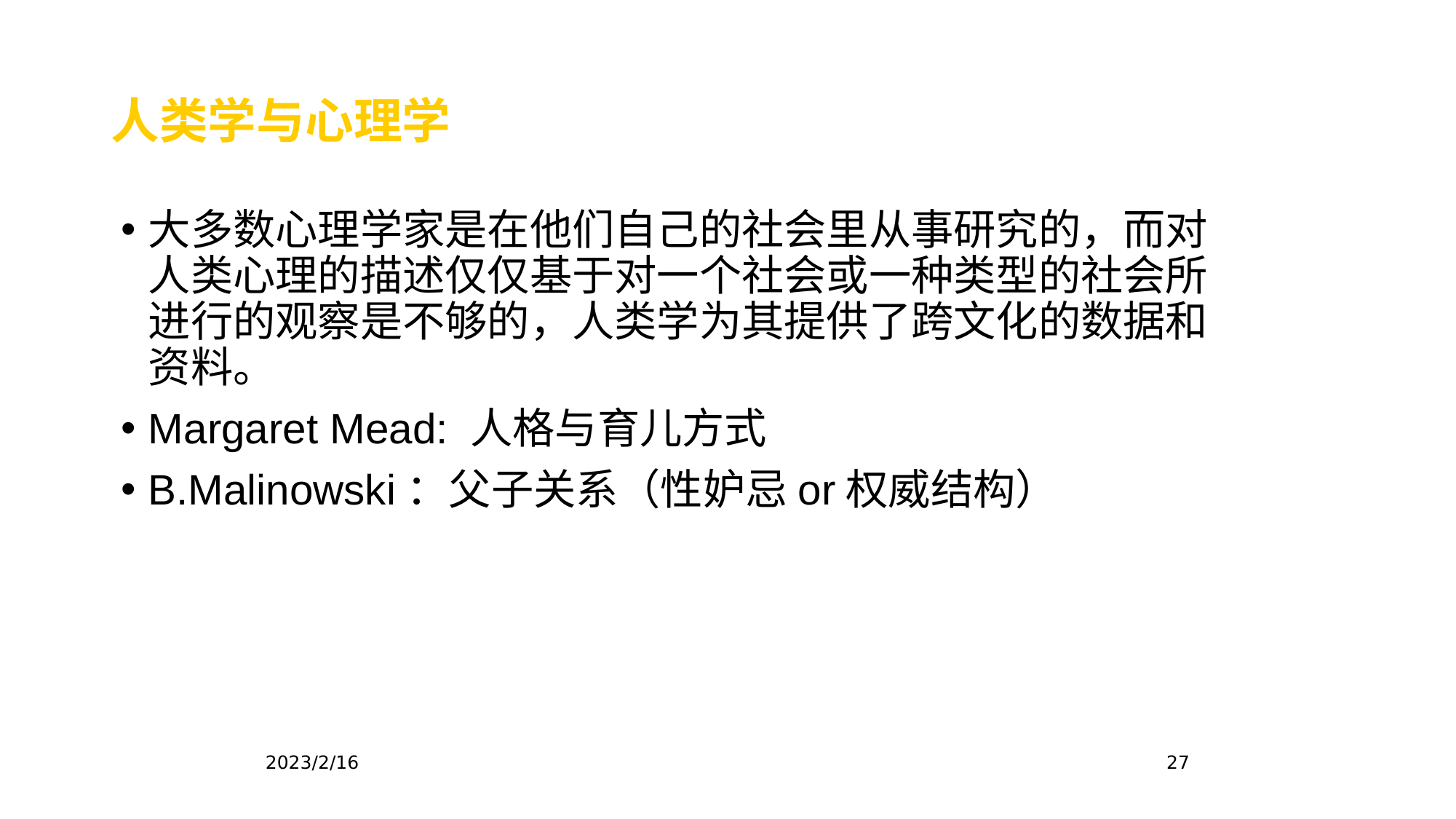

人类学与心理学
大多数心理学家是在他们自己的社会里从事研究的，而对人类心理的描述仅仅基于对一个社会或一种类型的社会所进行的观察是不够的，人类学为其提供了跨文化的数据和资料。
Margaret Mead: 人格与育儿方式
B.Malinowski：父子关系（性妒忌or权威结构）

2023/2/16
27